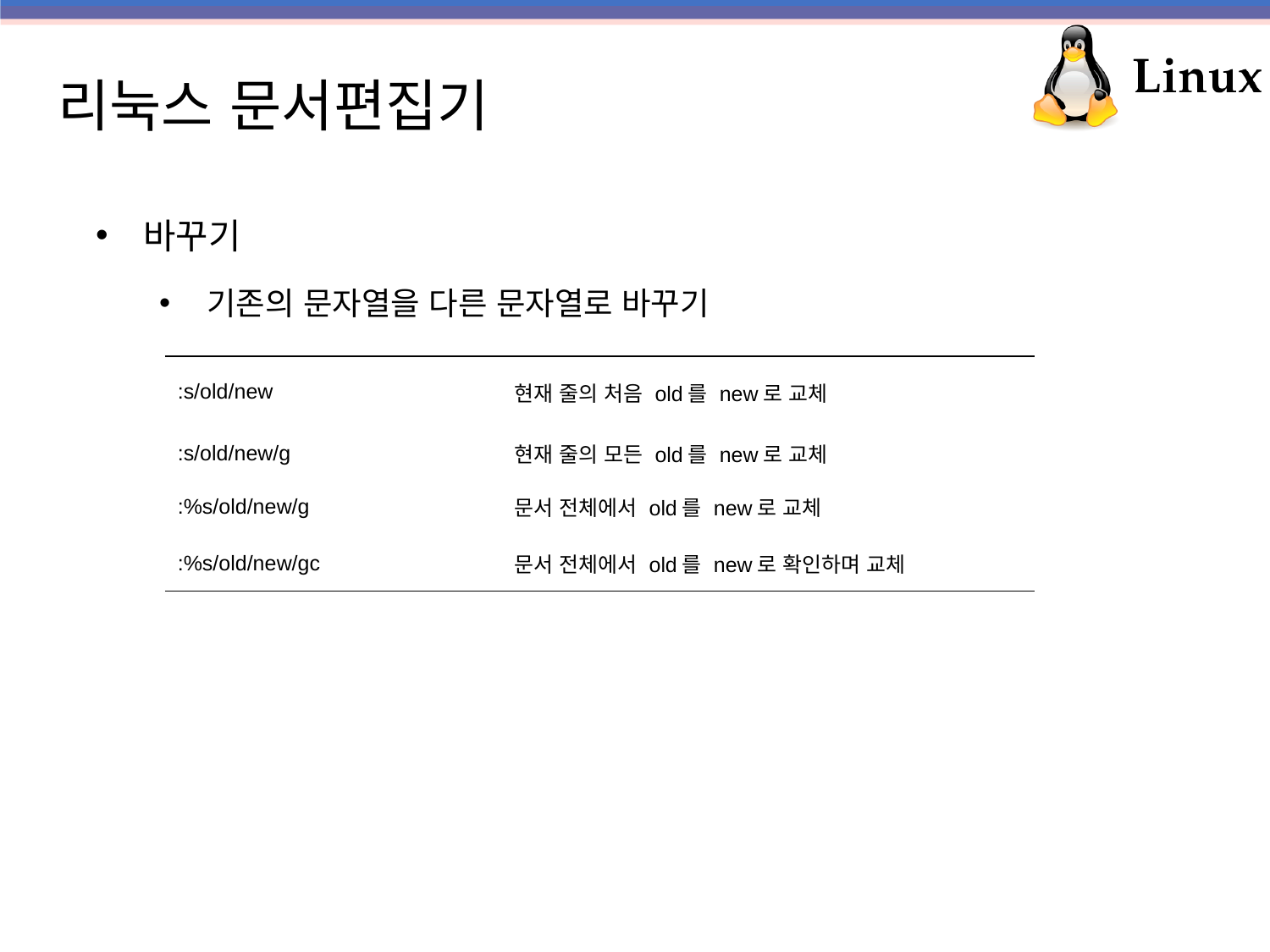

# 리눅스 문서편집기
바꾸기
기존의 문자열을 다른 문자열로 바꾸기

| :s/old/new | 현재 줄의 처음 old를 new로 교체 |
| --- | --- |
| :s/old/new/g | 현재 줄의 모든 old를 new로 교체 |
| :%s/old/new/g | 문서 전체에서 old를 new로 교체 |
| :%s/old/new/gc | 문서 전체에서 old를 new로 확인하며 교체 |